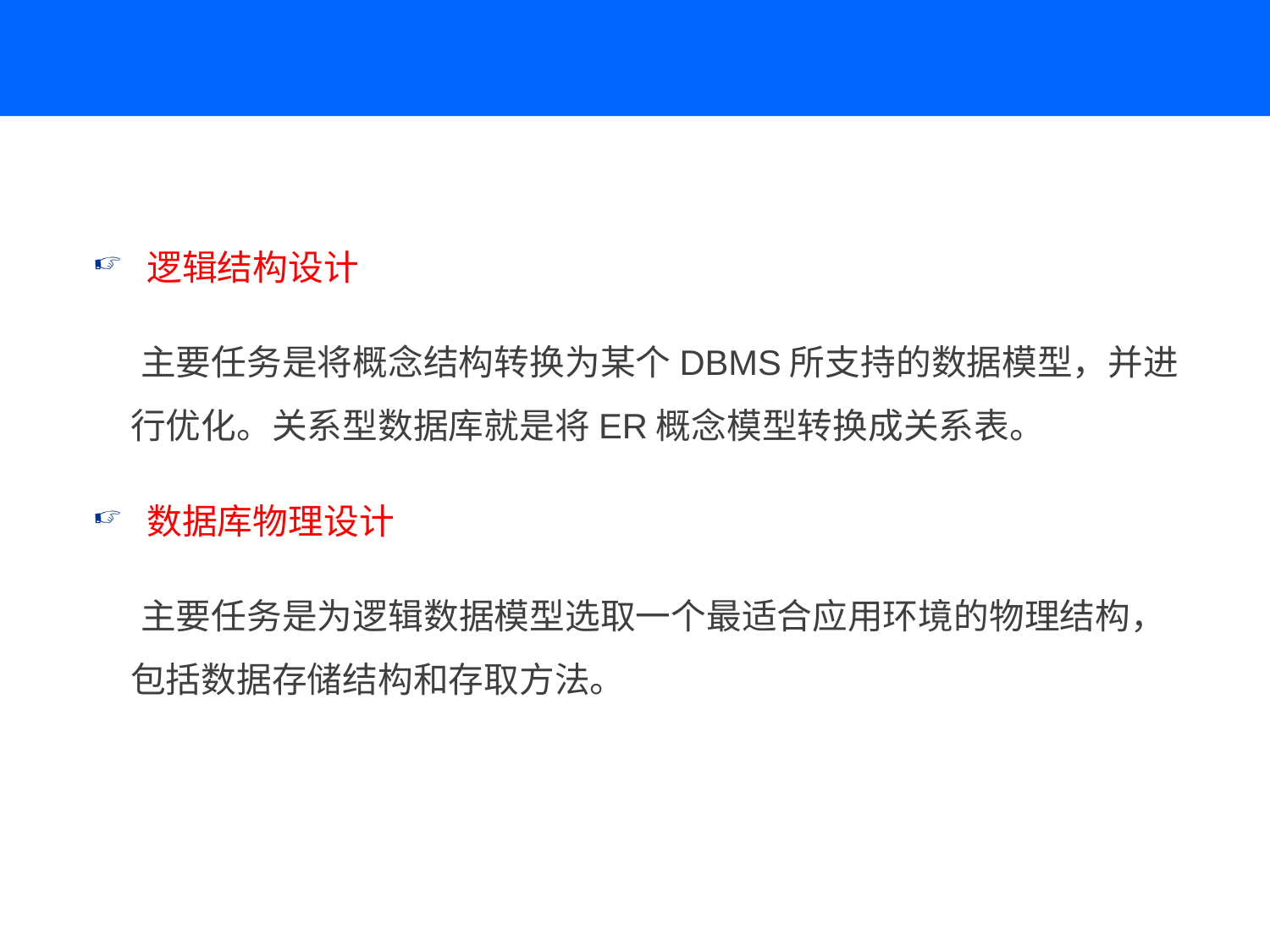

逻辑结构设计
     主要任务是将概念结构转换为某个DBMS所支持的数据模型，并进行优化。关系型数据库就是将ER概念模型转换成关系表。
 数据库物理设计
     主要任务是为逻辑数据模型选取一个最适合应用环境的物理结构，包括数据存储结构和存取方法。